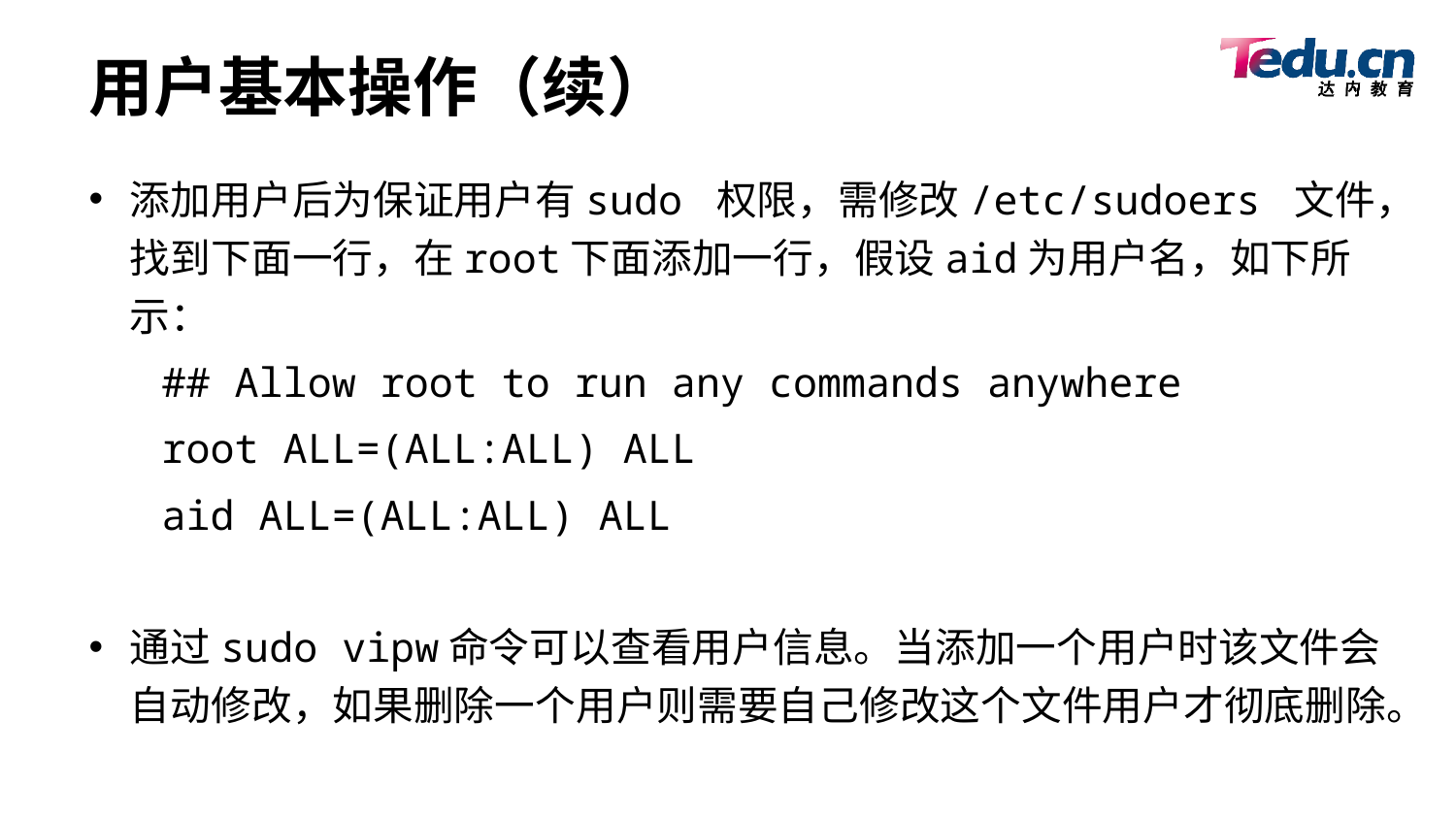

# 用户基本操作（续）
添加用户后为保证用户有sudo 权限，需修改/etc/sudoers 文件，找到下面一行，在root下面添加一行，假设aid为用户名，如下所示：
   ## Allow root to run any commands anywhere
   root ALL=(ALL:ALL) ALL
   aid ALL=(ALL:ALL) ALL

通过sudo vipw命令可以查看用户信息。当添加一个用户时该文件会自动修改，如果删除一个用户则需要自己修改这个文件用户才彻底删除。